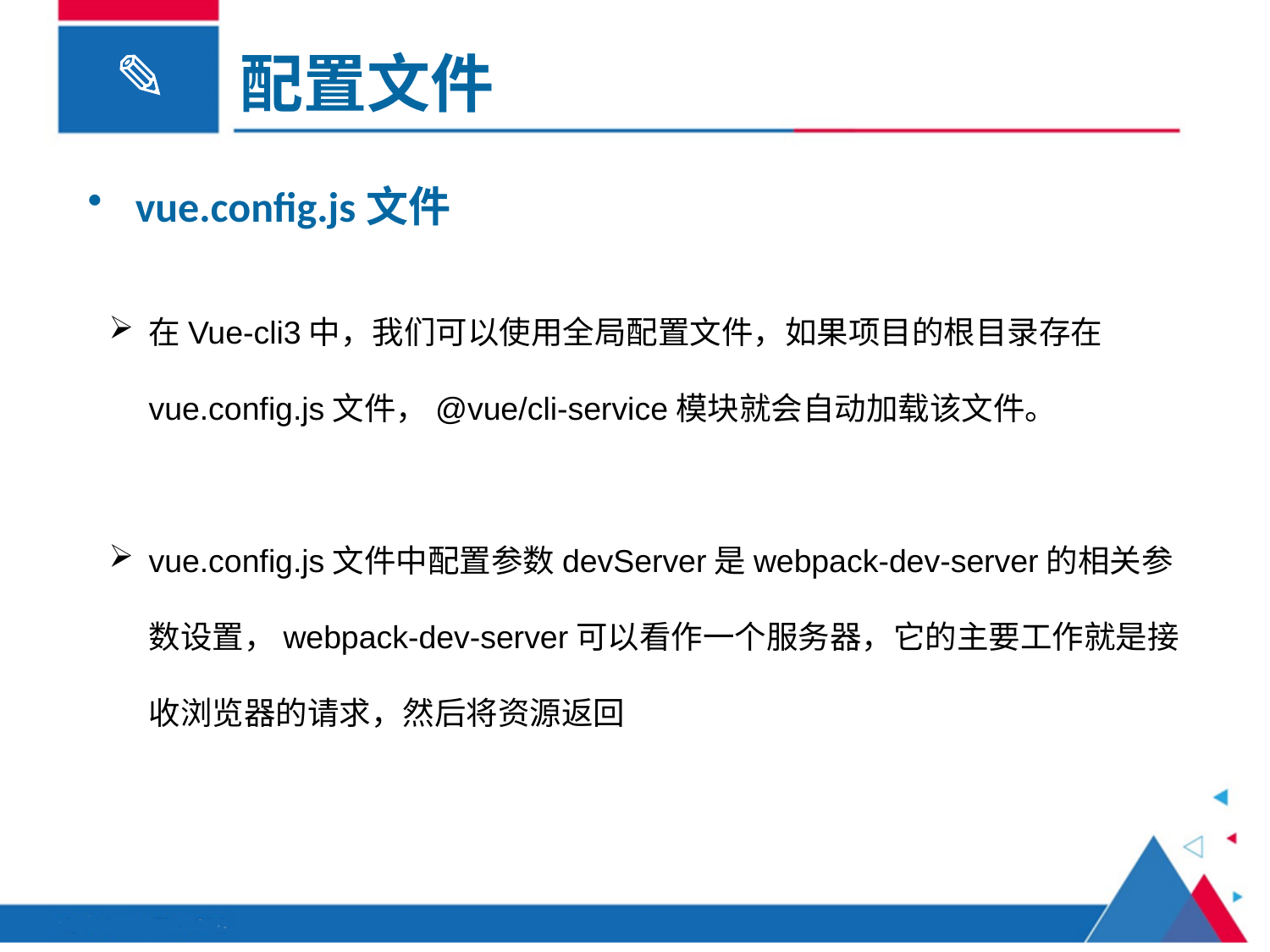

配置文件
vue.config.js文件
在Vue-cli3中，我们可以使用全局配置文件，如果项目的根目录存在vue.config.js文件，@vue/cli-service模块就会自动加载该文件。

vue.config.js文件中配置参数devServer是webpack-dev-server的相关参数设置，webpack-dev-server可以看作一个服务器，它的主要工作就是接收浏览器的请求，然后将资源返回